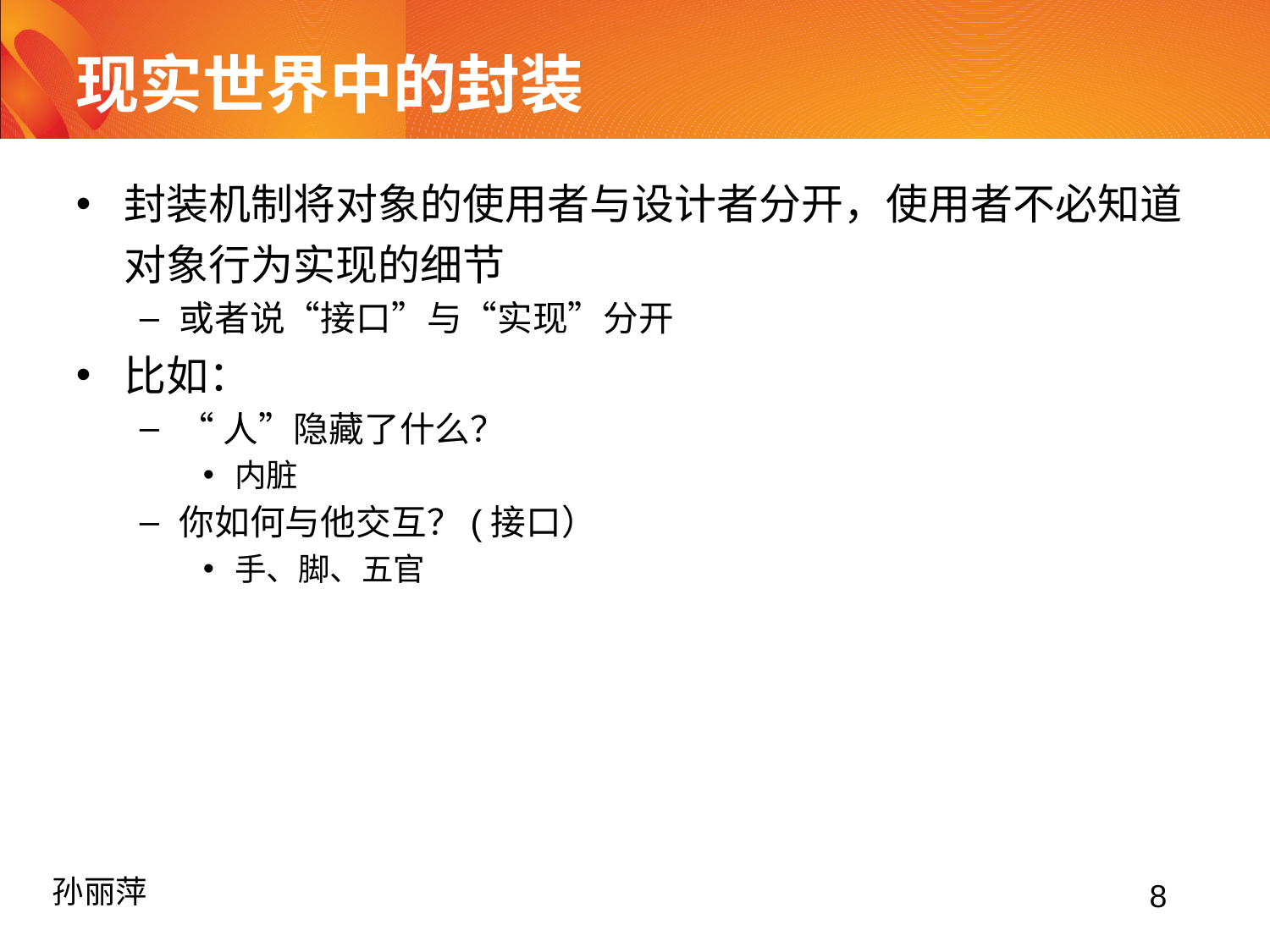

# 现实世界中的封装
封装机制将对象的使用者与设计者分开，使用者不必知道对象行为实现的细节
或者说“接口”与“实现”分开
比如：
“人”隐藏了什么？
内脏
你如何与他交互？(接口）
手、脚、五官